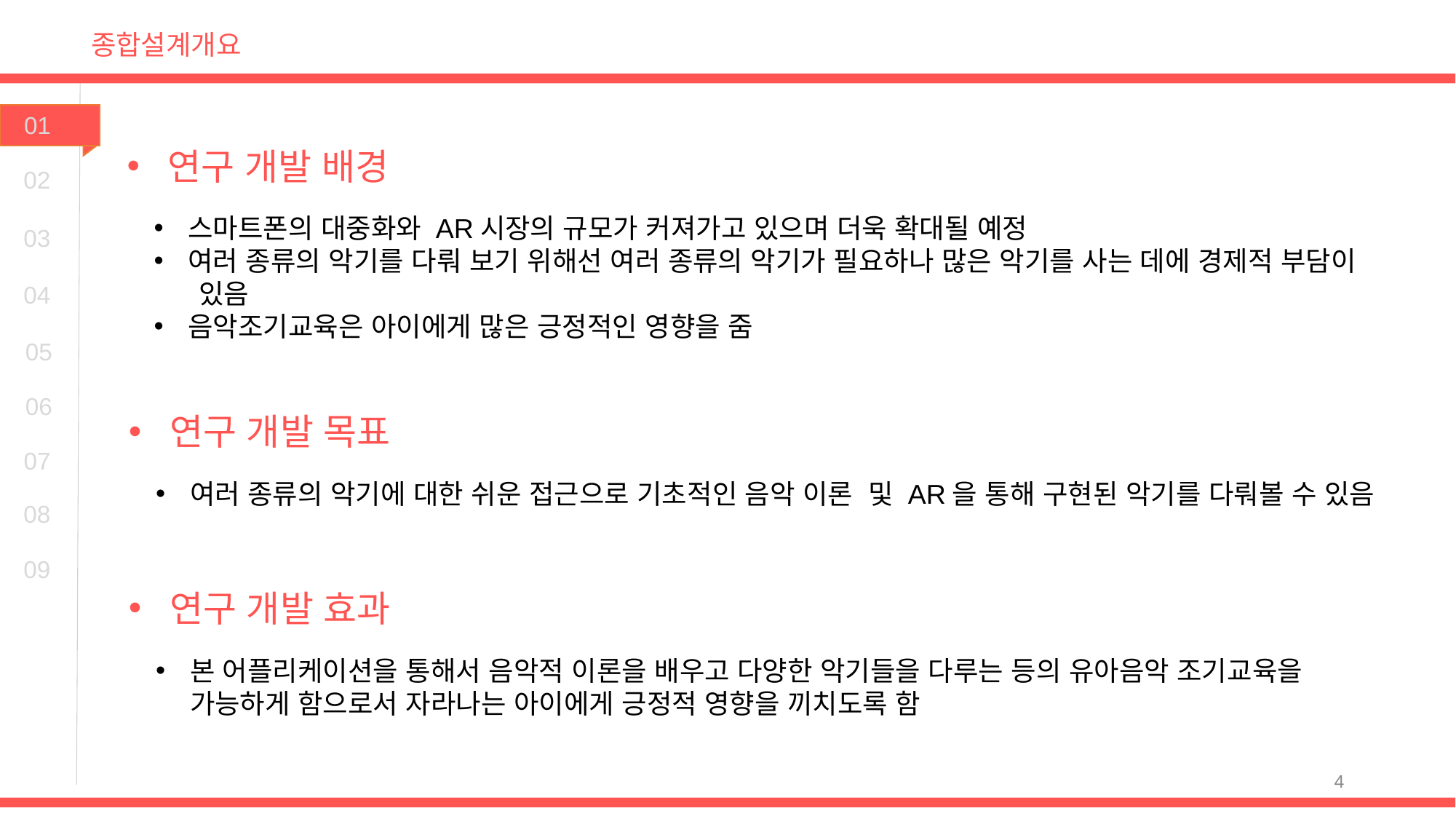

종합설계개요

01
연구 개발 배경
스마트폰의 대중화와 AR시장의 규모가 커져가고 있으며 더욱 확대될 예정
여러 종류의 악기를 다뤄 보기 위해선 여러 종류의 악기가 필요하나 많은 악기를 사는 데에 경제적 부담이
     있음
음악조기교육은 아이에게 많은 긍정적인 영향을 줌
연구 개발 목표
여러 종류의 악기에 대한 쉬운 접근으로 기초적인 음악 이론  및 AR을 통해 구현된 악기를 다뤄볼 수 있음
연구 개발 효과
본 어플리케이션을 통해서 음악적 이론을 배우고 다양한 악기들을 다루는 등의 유아음악 조기교육을 가능하게 함으로서 자라나는 아이에게 긍정적 영향을 끼치도록 함
02
03
04
05
06
07
08
09
4